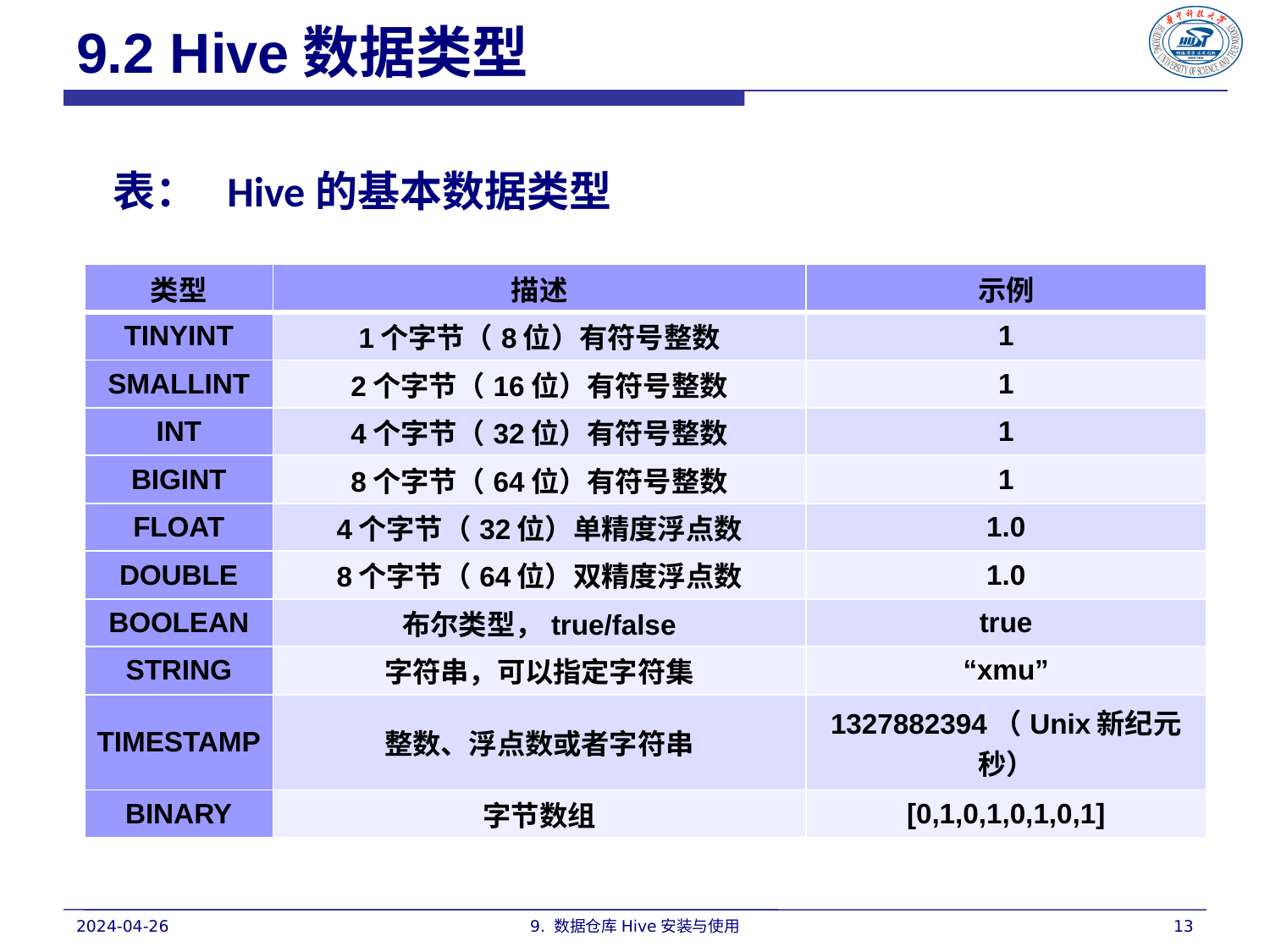

9.2 Hive数据类型
表：  Hive的基本数据类型
| 类型 | 描述 | 示例 |
| --- | --- | --- |
| TINYINT | 1个字节（8位）有符号整数 | 1 |
| SMALLINT | 2个字节（16位）有符号整数 | 1 |
| INT | 4个字节（32位）有符号整数 | 1 |
| BIGINT | 8个字节（64位）有符号整数 | 1 |
| FLOAT | 4个字节（32位）单精度浮点数 | 1.0 |
| DOUBLE | 8个字节（64位）双精度浮点数 | 1.0 |
| BOOLEAN | 布尔类型，true/false | true |
| STRING | 字符串，可以指定字符集 | “xmu” |
| TIMESTAMP | 整数、浮点数或者字符串 | 1327882394（Unix新纪元秒） |
| BINARY | 字节数组 | [0,1,0,1,0,1,0,1] |
2024-04-26
9. 数据仓库Hive安装与使用
13